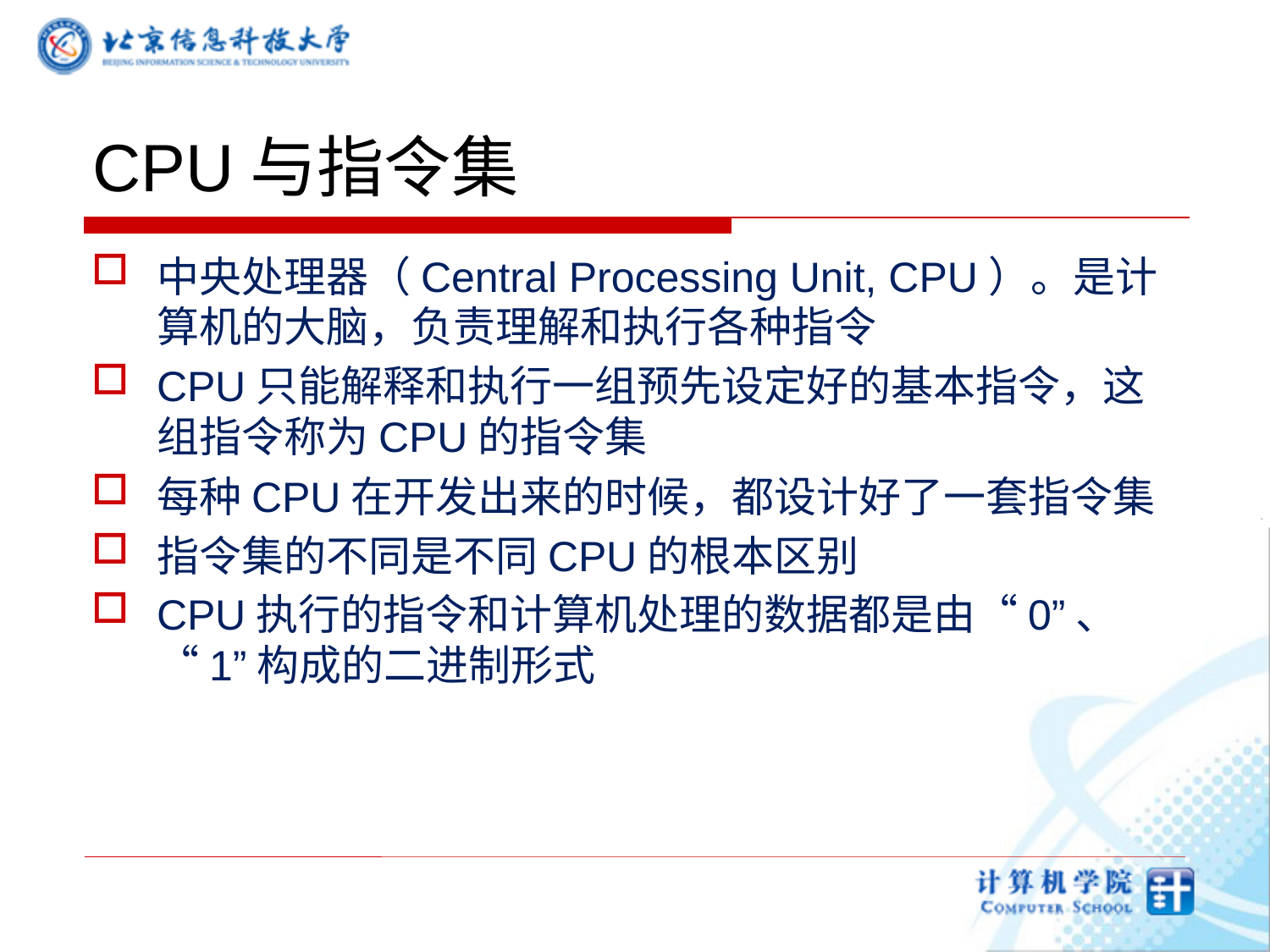

# CPU与指令集
中央处理器（Central Processing Unit, CPU）。是计算机的大脑，负责理解和执行各种指令
CPU只能解释和执行一组预先设定好的基本指令，这组指令称为CPU的指令集
每种CPU在开发出来的时候，都设计好了一套指令集
指令集的不同是不同CPU的根本区别
CPU执行的指令和计算机处理的数据都是由“0”、“1”构成的二进制形式